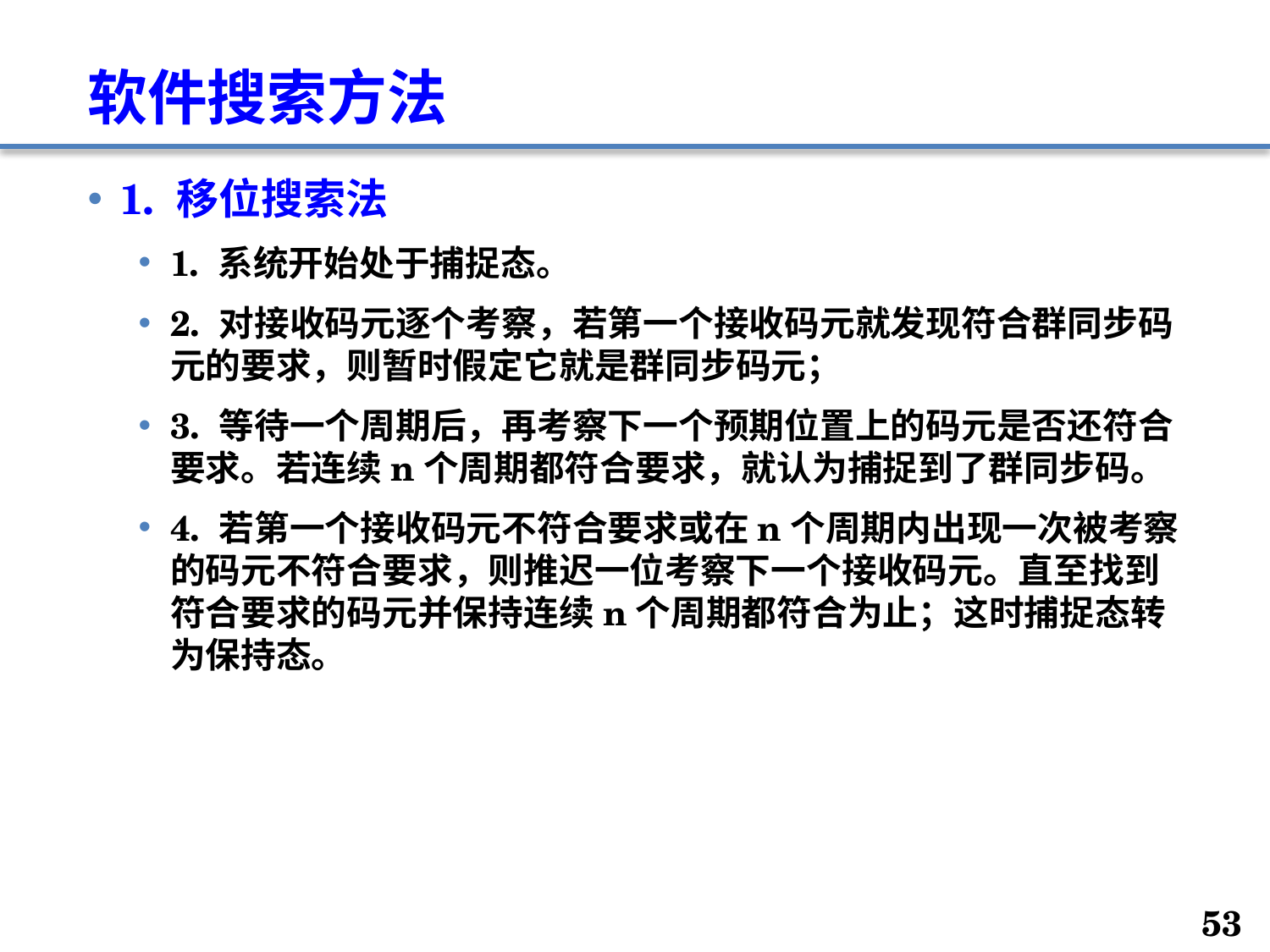

# 软件搜索方法
1. 移位搜索法
1. 系统开始处于捕捉态。
2. 对接收码元逐个考察，若第一个接收码元就发现符合群同步码元的要求，则暂时假定它就是群同步码元；
3. 等待一个周期后，再考察下一个预期位置上的码元是否还符合要求。若连续n个周期都符合要求，就认为捕捉到了群同步码。
4. 若第一个接收码元不符合要求或在n个周期内出现一次被考察的码元不符合要求，则推迟一位考察下一个接收码元。直至找到符合要求的码元并保持连续n个周期都符合为止；这时捕捉态转为保持态。
53